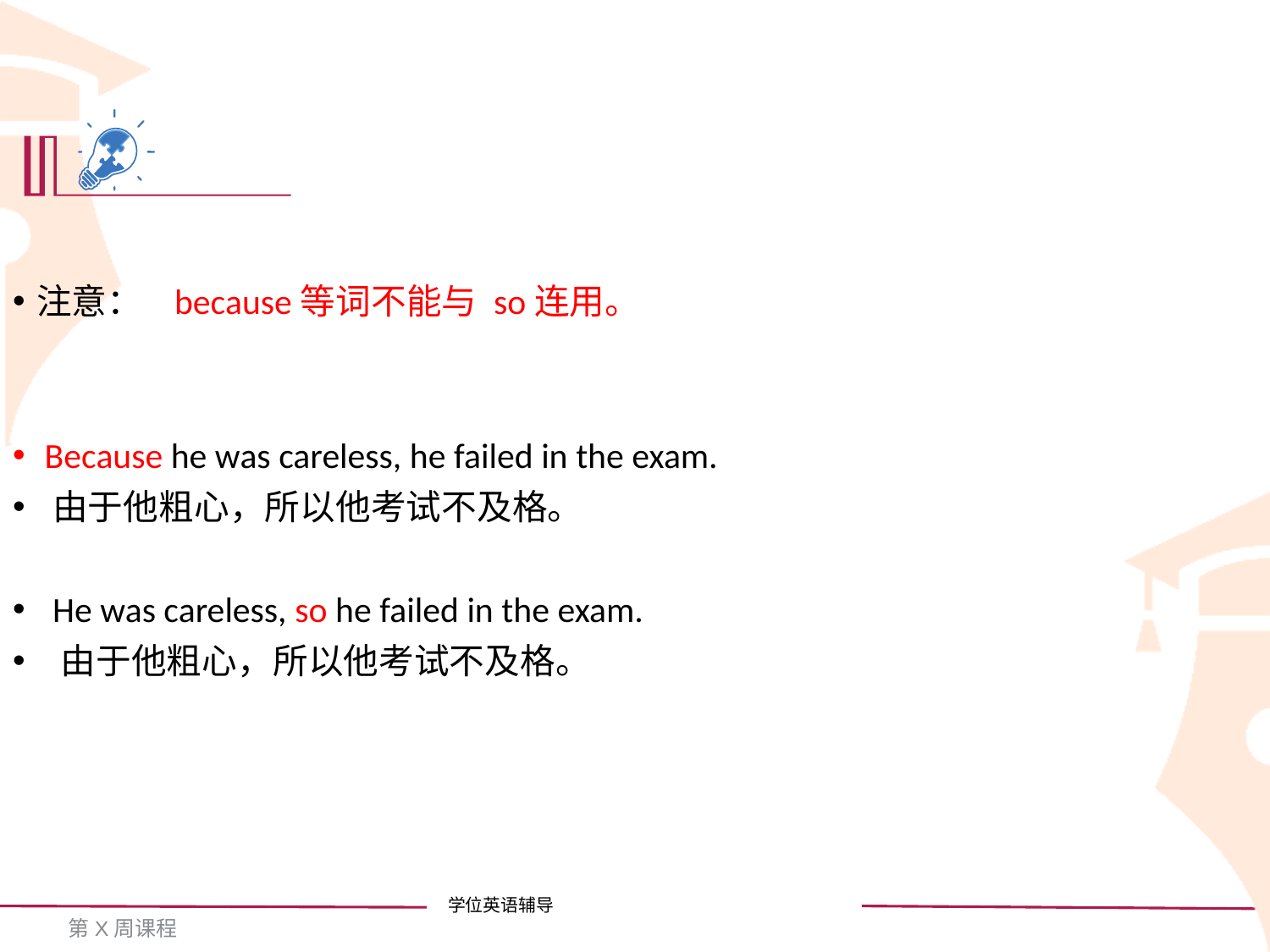

注意：   because等词不能与 so连用。

 Because he was careless, he failed in the exam.
 由于他粗心，所以他考试不及格。

  He was careless, so he failed in the exam.
  由于他粗心，所以他考试不及格。